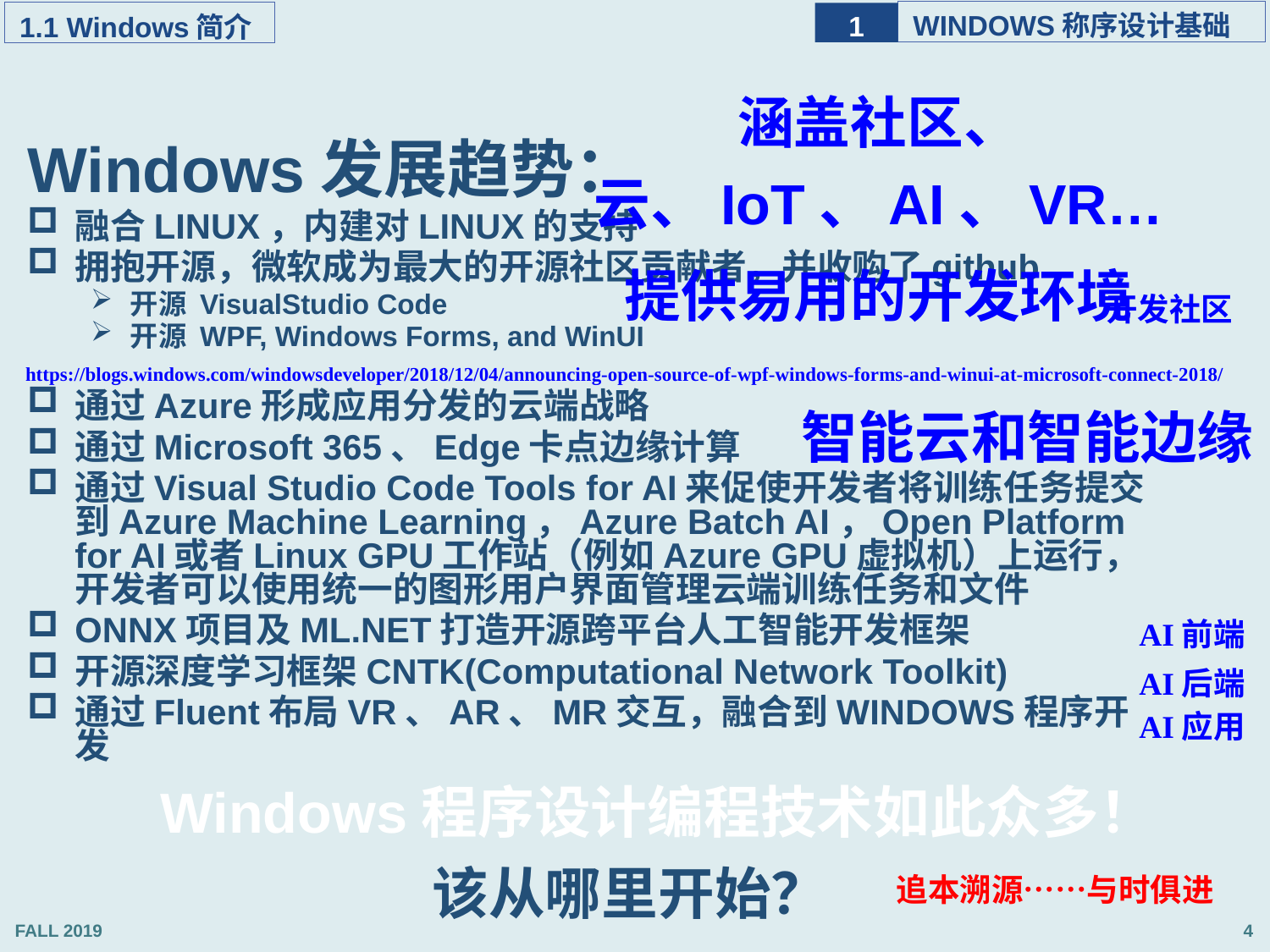

涵盖社区、云、IoT、AI、VR…
提供易用的开发环境
Windows发展趋势：
融合LINUX，内建对LINUX的支持
拥抱开源，微软成为最大的开源社区贡献者，并收购了github
开源 VisualStudio Code
开源 WPF, Windows Forms, and WinUI

通过Azure形成应用分发的云端战略
通过Microsoft 365、Edge卡点边缘计算
通过Visual Studio Code Tools for AI来促使开发者将训练任务提交到Azure Machine Learning，Azure Batch AI，Open Platform for AI或者Linux GPU工作站（例如Azure GPU虚拟机）上运行，开发者可以使用统一的图形用户界面管理云端训练任务和文件
ONNX项目及ML.NET打造开源跨平台人工智能开发框架
开源深度学习框架CNTK(Computational Network Toolkit)
通过Fluent布局VR、AR、MR交互，融合到WINDOWS程序开发
开发社区
https://blogs.windows.com/windowsdeveloper/2018/12/04/announcing-open-source-of-wpf-windows-forms-and-winui-at-microsoft-connect-2018/
智能云和智能边缘
AI前端
AI后端
AI应用
Windows程序设计编程技术如此众多！该从哪里开始？
追本溯源……与时俱进